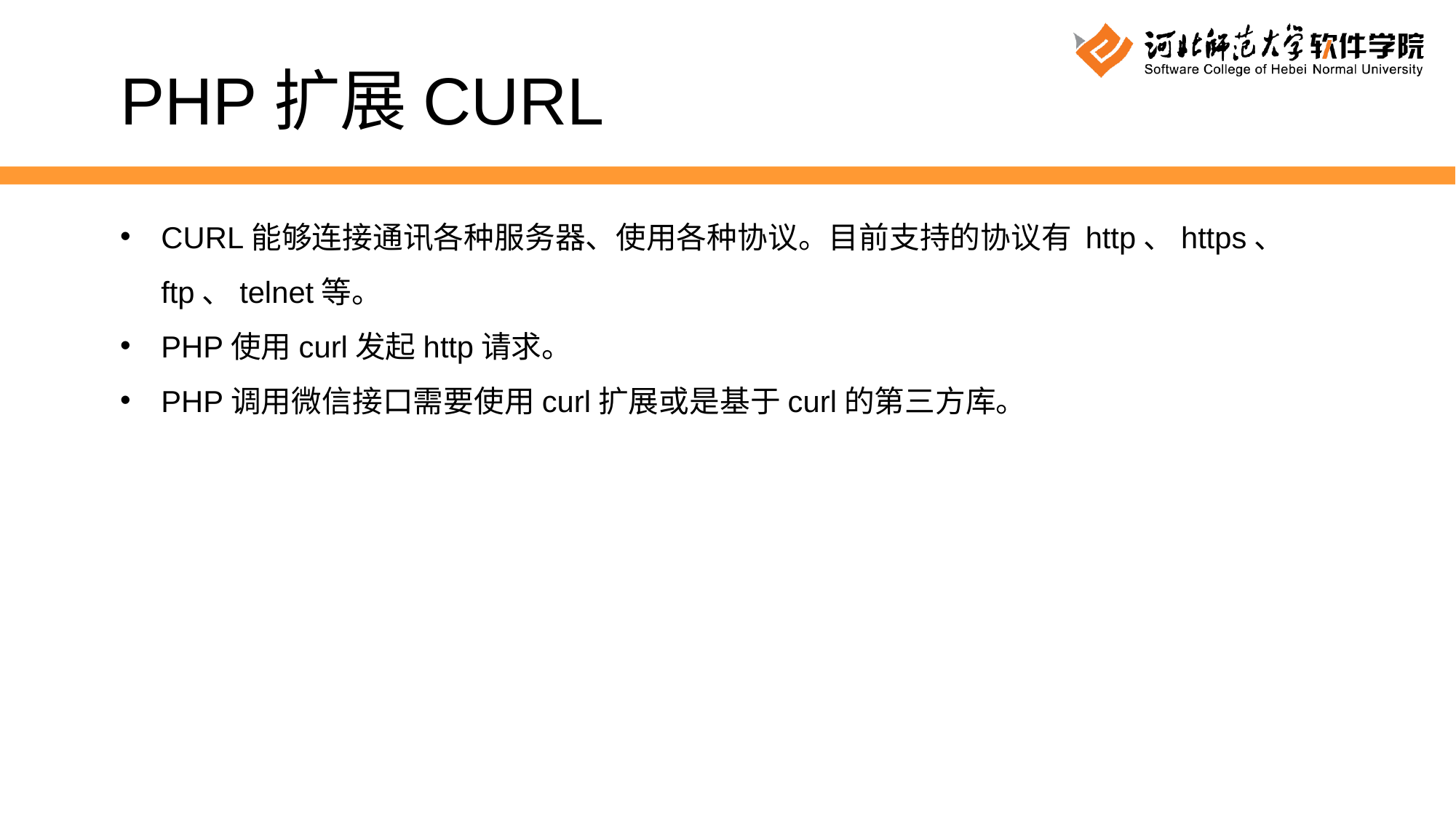

PHP扩展CURL
CURL能够连接通讯各种服务器、使用各种协议。目前支持的协议有 http、https、ftp、telnet等。
PHP使用curl发起http请求。
PHP调用微信接口需要使用curl扩展或是基于curl的第三方库。